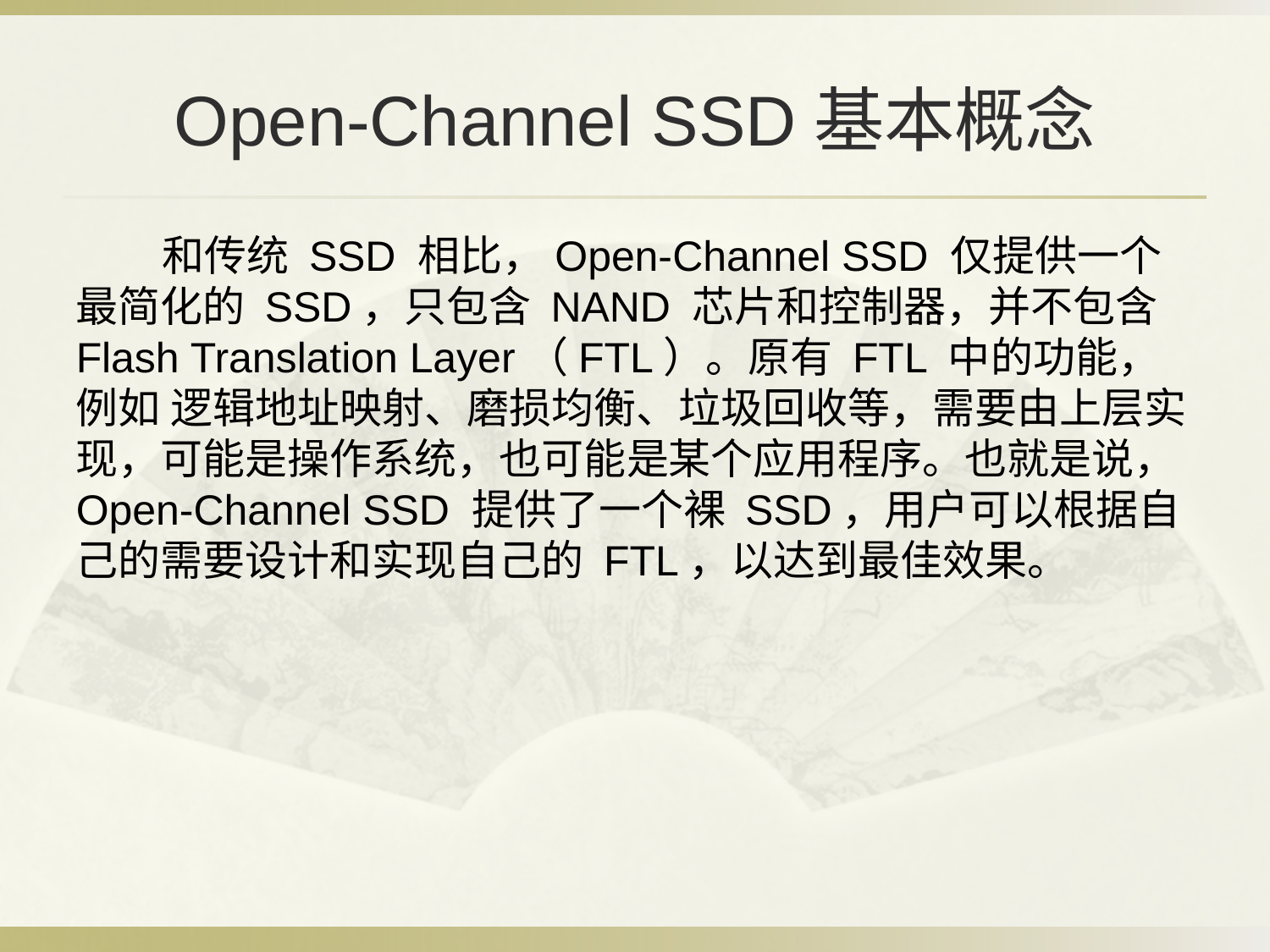

# Open-Channel SSD基本概念
        和传统 SSD 相比，Open-Channel SSD 仅提供一个最简化的 SSD，只包含 NAND 芯片和控制器，并不包含 Flash Translation Layer（FTL）。原有 FTL 中的功能，例如 逻辑地址映射、磨损均衡、垃圾回收等，需要由上层实现，可能是操作系统，也可能是某个应用程序。也就是说，Open-Channel SSD 提供了一个裸 SSD，用户可以根据自己的需要设计和实现自己的 FTL，以达到最佳效果。